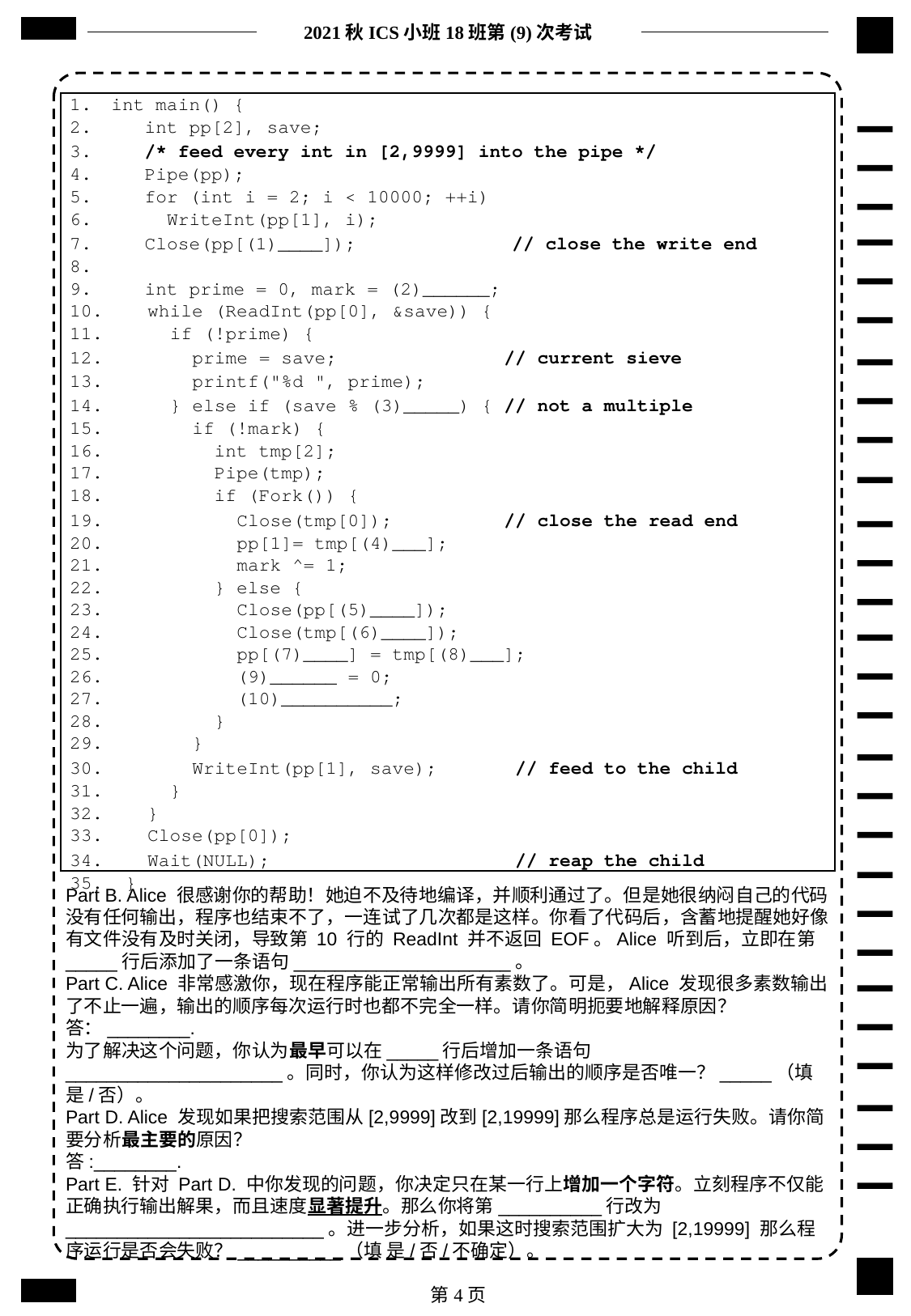

2021秋ICS小班18班第(9)次考试

| int main() { int pp[2], save; /\* feed every int in [2,9999] into the pipe \*/ Pipe(pp); for (int i = 2; i < 10000; ++i) WriteInt(pp[1], i); Close(pp[(1)\_\_\_\_]); // close the write end int prime = 0, mark = (2)\_\_\_\_\_\_; while (ReadInt(pp[0], &save)) { if (!prime) { prime = save; // current sieve printf("%d ", prime); } else if (save % (3)\_\_\_\_\_) { // not a multiple if (!mark) { int tmp[2]; Pipe(tmp); if (Fork()) { Close(tmp[0]); // close the read end pp[1]= tmp[(4)\_\_\_]; mark ^= 1; } else { Close(pp[(5)\_\_\_\_]); Close(tmp[(6)\_\_\_\_]); pp[(7)\_\_\_\_] = tmp[(8)\_\_\_]; (9)\_\_\_\_\_\_ = 0; (10)\_\_\_\_\_\_\_\_\_\_; } } WriteInt(pp[1], save); // feed to the child } } Close(pp[0]); Wait(NULL); // reap the child } |
| --- |

Part B. Alice 很感谢你的帮助！她迫不及待地编译，并顺利通过了。但是她很纳闷自己的代码没有任何输出，程序也结束不了，一连试了几次都是这样。你看了代码后，含蓄地提醒她好像有文件没有及时关闭，导致第 10 行的 ReadInt 并不返回 EOF。Alice 听到后，立即在第_____行后添加了一条语句_____________________。
Part C. Alice 非常感激你，现在程序能正常输出所有素数了。可是，Alice 发现很多素数输出了不止一遍，输出的顺序每次运行时也都不完全一样。请你简明扼要地解释原因？
答：________.
为了解决这个问题，你认为最早可以在_____行后增加一条语句_____________________。同时，你认为这样修改过后输出的顺序是否唯一？_____（填 是/否）。
Part D. Alice 发现如果把搜索范围从[2,9999]改到[2,19999]那么程序总是运行失败。请你简要分析最主要的原因？
答:________.
Part E. 针对 Part D. 中你发现的问题，你决定只在某一行上增加一个字符。立刻程序不仅能正确执行输出解果，而且速度显著提升。那么你将第__________行改为_________________________。进一步分析，如果这时搜索范围扩大为 [2,19999] 那么程序运行是否会失败？__________（填 是/否/不确定）。

第4页